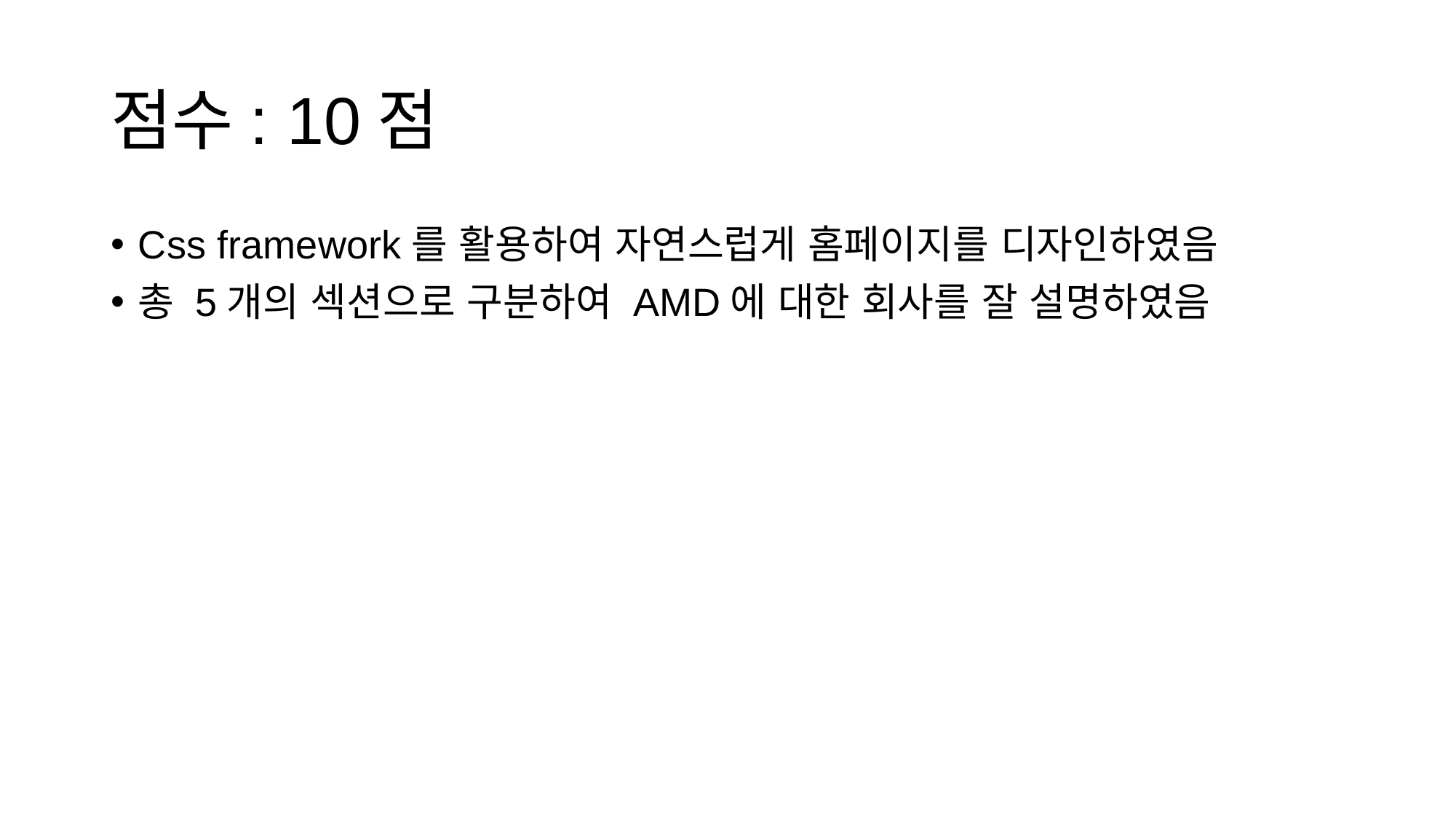

# 점수: 10점
Css framework를 활용하여 자연스럽게 홈페이지를 디자인하였음
총 5개의 섹션으로 구분하여 AMD에 대한 회사를 잘 설명하였음